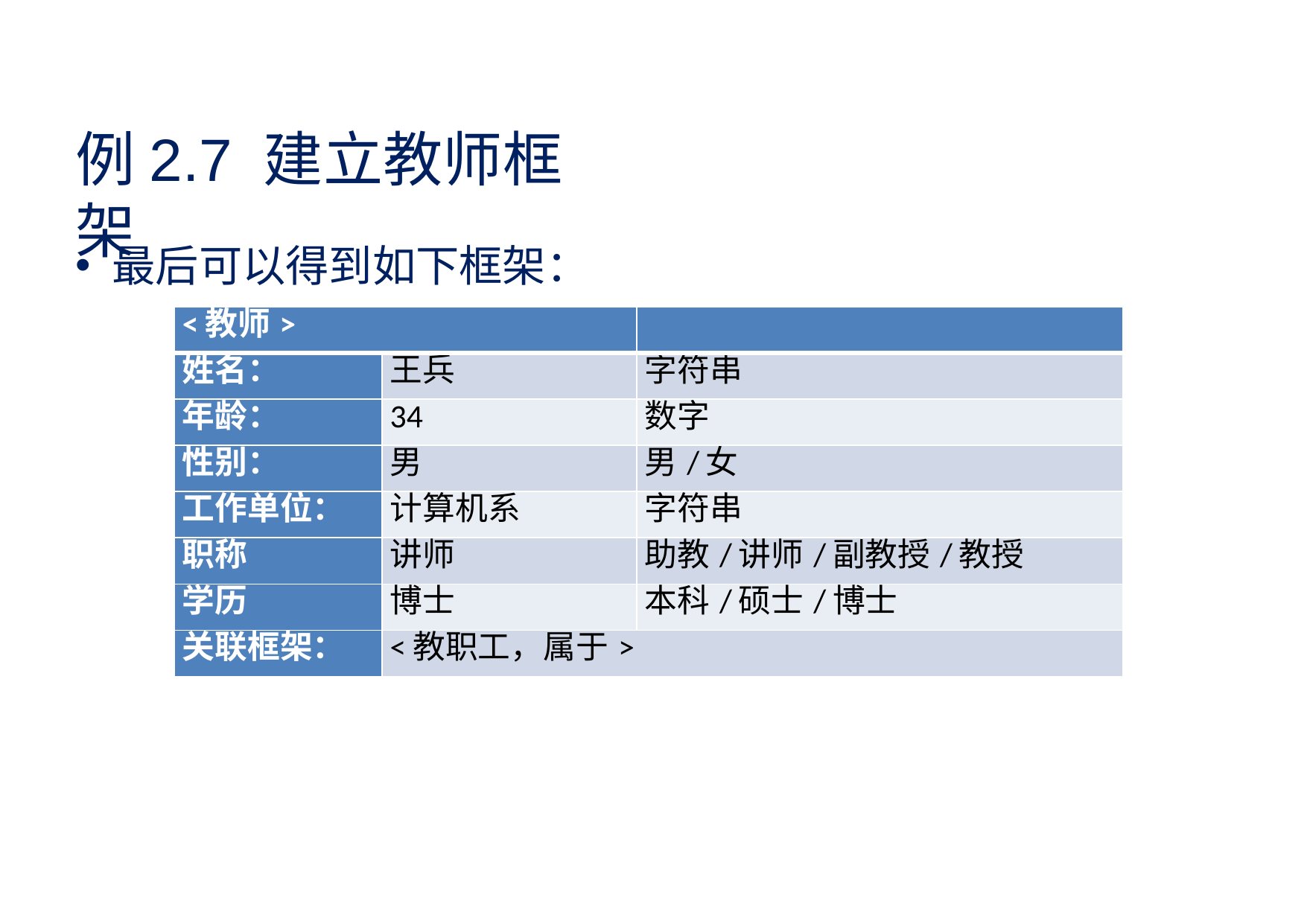

# 例2.7 建立教师框架
最后可以得到如下框架：
| <教师> |  |  |
| --- | --- | --- |
| 姓名： | 王兵 | 字符串 |
| 年龄： | 34 | 数字 |
| 性别： | 男 | 男/女 |
| 工作单位： | 计算机系 | 字符串 |
| 职称 | 讲师 | 助教/讲师/副教授/教授 |
| 学历 | 博士 | 本科/硕士/博士 |
| 关联框架： | <教职工，属于> |  |
69